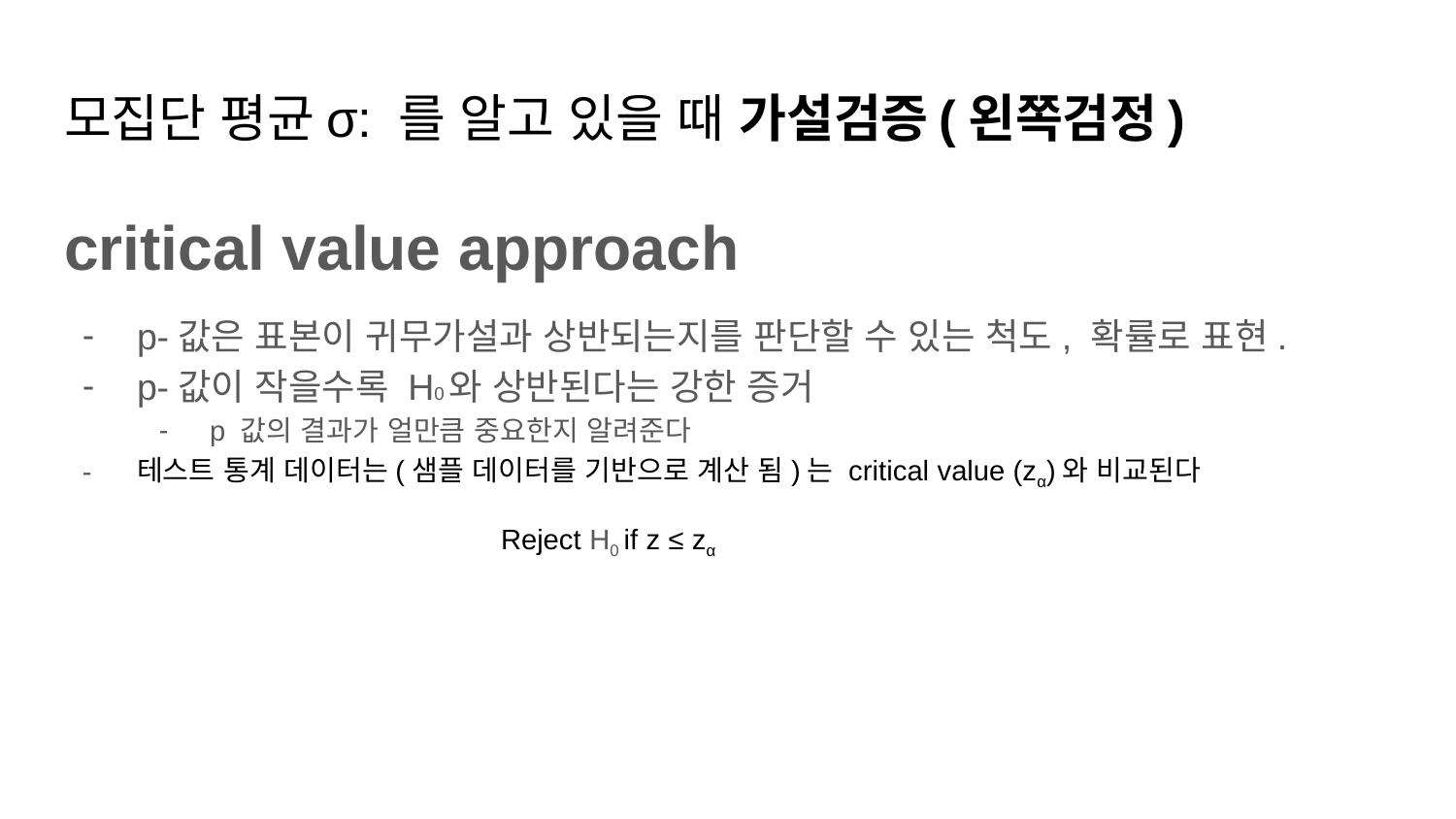

# 모집단 평균σ: 를 알고 있을 때 가설검증(왼쪽검정)

critical value approach
p-값은 표본이 귀무가설과 상반되는지를 판단할 수 있는 척도, 확률로 표현.
p-값이 작을수록 H0와 상반된다는 강한 증거
p 값의 결과가 얼만큼 중요한지 알려준다
테스트 통계 데이터는(샘플 데이터를 기반으로 계산 됨)는 critical value (zα)와 비교된다
Reject H0 if z ≤ zα